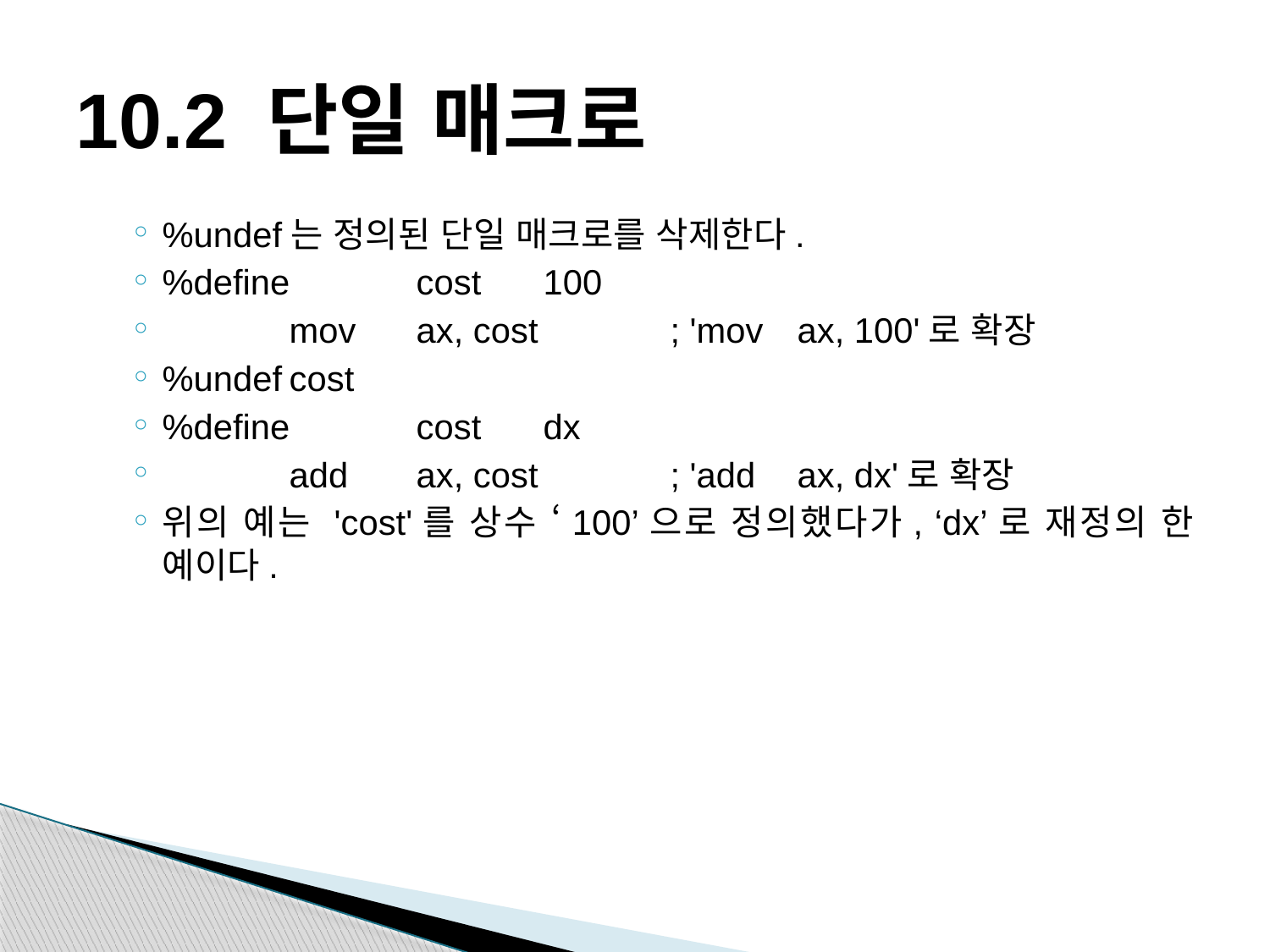

# 10.2 단일 매크로
%undef는 정의된 단일 매크로를 삭제한다.
%define	cost	100
	mov	ax, cost		; 'mov	ax, 100'로 확장
%undef	cost
%define	cost	dx
	add	ax, cost		; 'add	ax, dx'로 확장
위의 예는 'cost'를 상수 ‘100’으로 정의했다가, ‘dx’로 재정의 한 예이다.